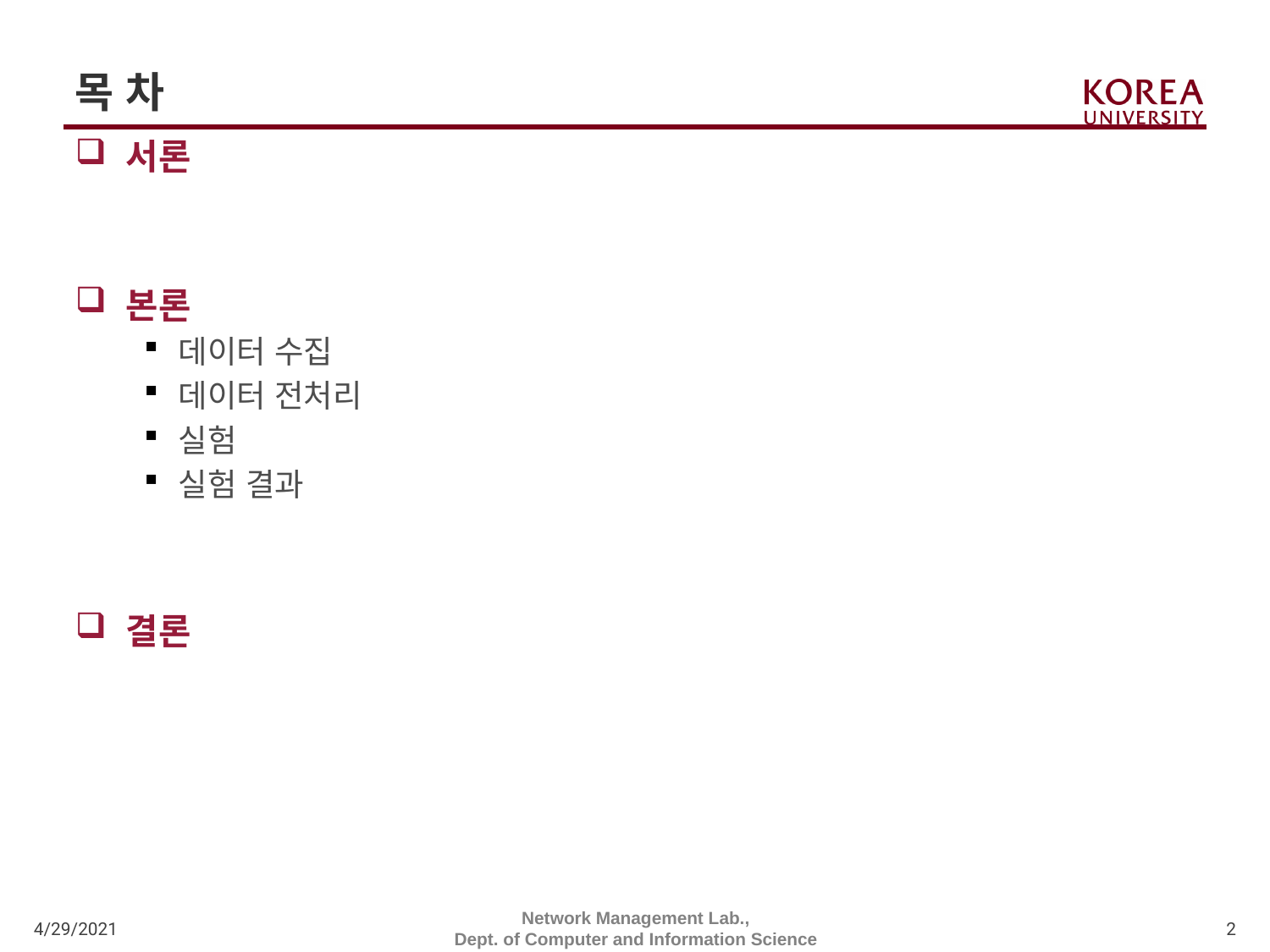

# 목 차
서론

본론
데이터 수집
데이터 전처리
실험
실험 결과

결론

4/29/2021
Network Management Lab.,
Dept. of Computer and Information Science
2